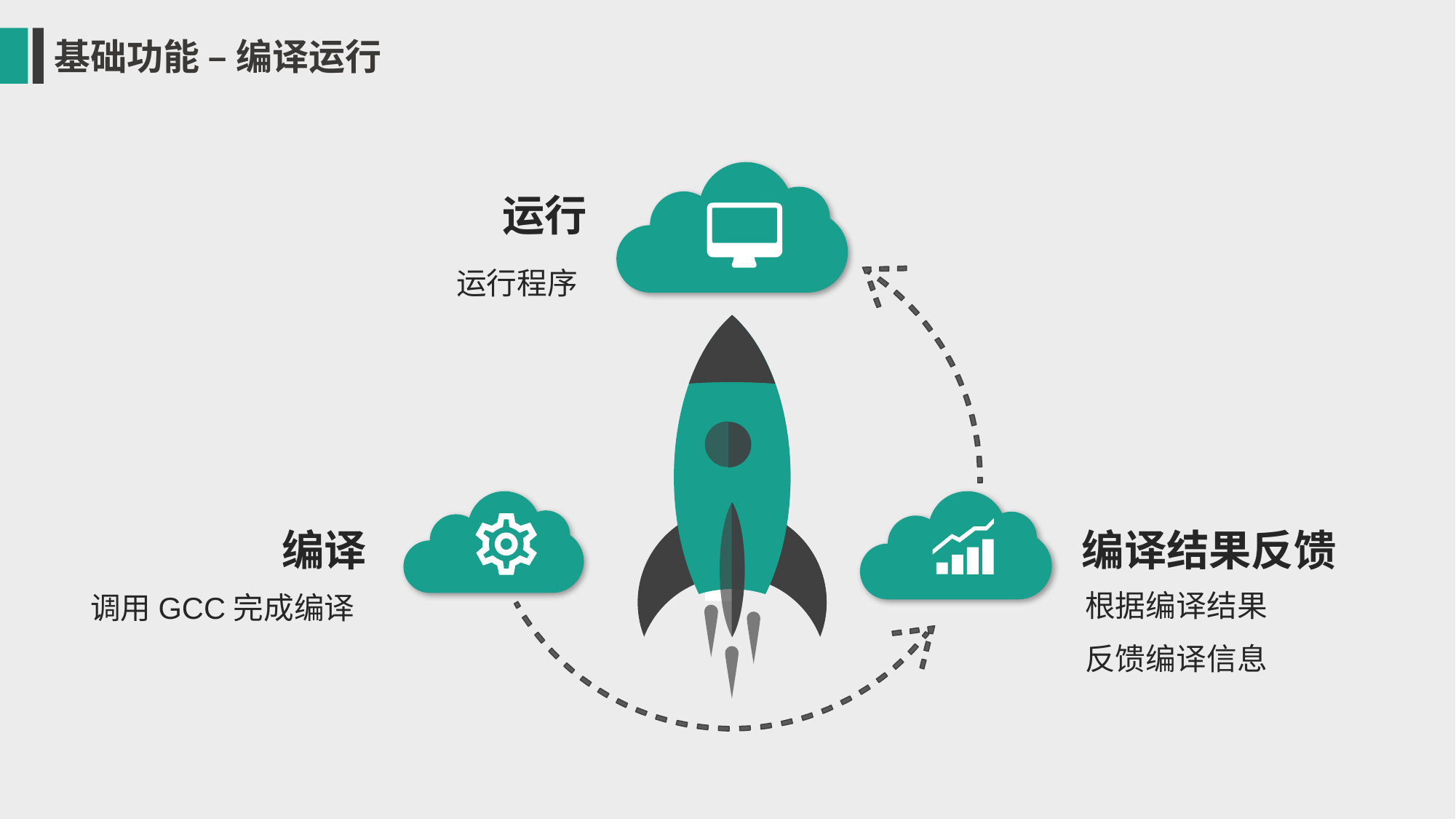

基础功能 – 编译运行

运行

运行程序

编译
编译结果反馈

根据编译结果
反馈编译信息
调用GCC完成编译